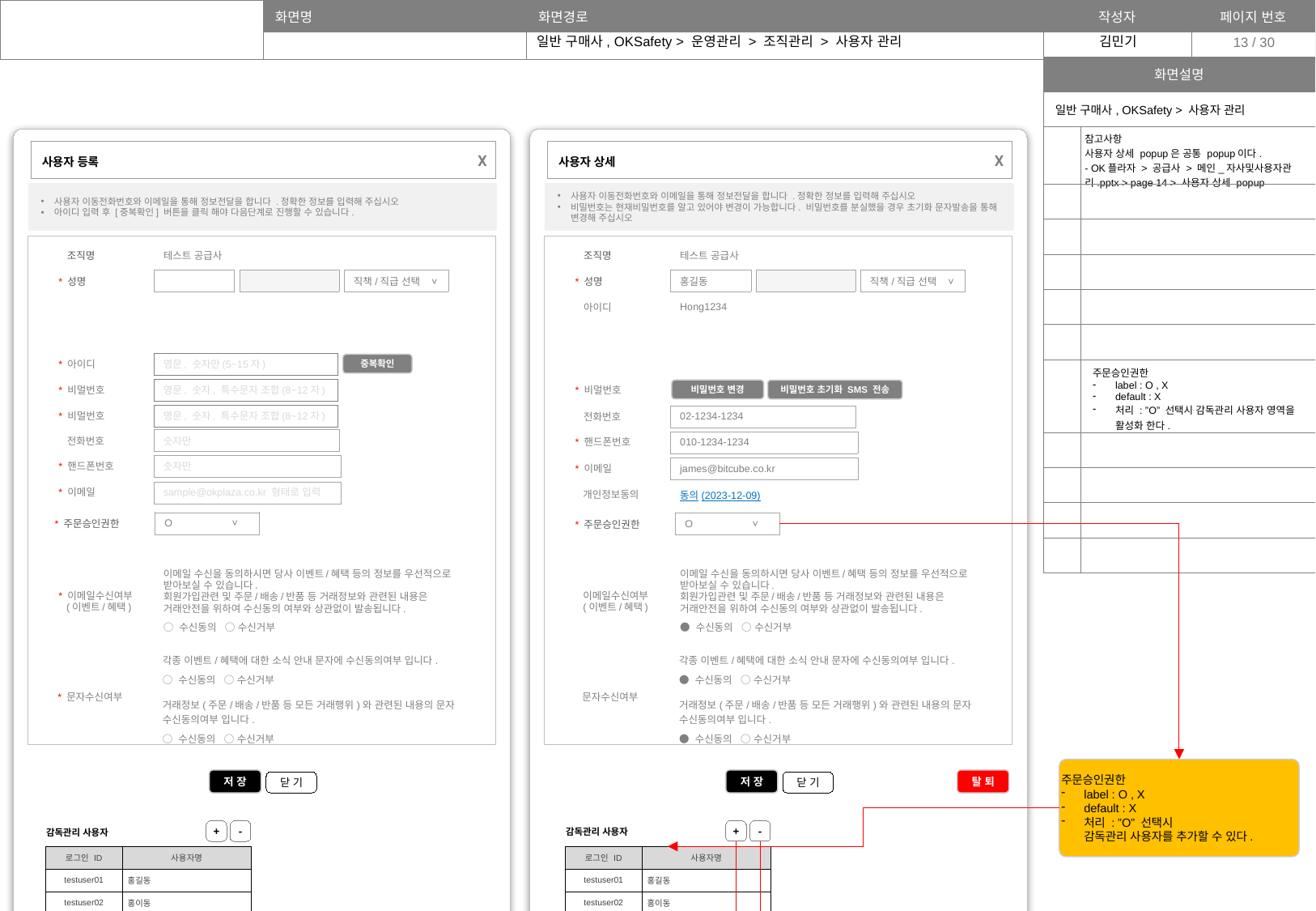

일반 구매사, OKSafety > 운영관리 > 조직관리 > 사용자 관리
13
| 화면설명 |  |
| --- | --- |
| 일반 구매사, OKSafety > 사용자 관리 |  |
|  | 참고사항 사용자 상세 popup은 공통 popup이다. - OK플라자 > 공급사 > 메인\_자사및사용자관리.pptx > page 14 > 사용자 상세 popup |
|  |  |
|  |  |
|  |  |
|  |  |
|  |  |
|  | 주문승인권한 label : O , X default : X 처리 : ”O” 선택시 감독관리 사용자 영역을 활성화 한다. |
|  |  |
|  |  |
|  |  |
|  |  |

| X |
| --- |
| X |
| --- |
| 사용자 상세 |
| --- |
| 사용자 등록 |
| --- |
사용자 이동전화번호와 이메일을 통해 정보전달을 합니다 .정확한 정보를 입력해 주십시오
비밀번호는 현재비밀번호를 알고 있어야 변경이 가능합니다. 비밀번호를 분실했을 경우 초기화 문자발송을 통해 변경해 주십시오
사용자 이동전화번호와 이메일을 통해 정보전달을 합니다 .정확한 정보를 입력해 주십시오
아이디 입력 후 [중복확인] 버튼을 클릭 해야 다음단계로 진행할 수 있습니다.

| 조직명 | 테스트 공급사 |
| --- | --- |
| 조직명 | 테스트 공급사 |
| --- | --- |
| \* 성명 | 홍길동 |  |  |  | 직책/직급 선택 ˅ |
| --- | --- | --- | --- | --- | --- |
| \* 성명 |  |  |  |  | 직책/직급 선택 ˅ |
| --- | --- | --- | --- | --- | --- |
| 아이디 | Hong1234 |
| --- | --- |
| \* 아이디 | 영문, 숫자만(5~15자) |
| --- | --- |
중복확인
| \* 비멀번호 |  |
| --- | --- |
| \* 비멀번호 | 영문, 숫자, 특수문자 조합(8~12자) |
| --- | --- |
비밀번호 변경
비밀번호 초기화 SMS 전송
| \* 비멀번호 | 영문, 숫자, 특수문자 조합(8~12자) |
| --- | --- |
| 전화번호 | 02-1234-1234 |
| --- | --- |
| 전화번호 | 숫자만 |
| --- | --- |
| \* 핸드폰번호 | 010-1234-1234 |
| --- | --- |
| X |
| --- |
| \* 핸드폰번호 | 숫자만 |
| --- | --- |
| \* 이메일 | james@bitcube.co.kr |
| --- | --- |
| \* 이메일 | sample@okplaza.co.kr 형태로 입력 |
| --- | --- |
| 개인정보동의 | 동의(2023-12-09) |
| --- | --- |
| \* 주문승인권한 |  | O ˅ |
| --- | --- | --- |
| \* 주문승인권한 |  | O ˅ |
| --- | --- | --- |
| 이메일수신여부 (이벤트/혜택) | 이메일 수신을 동의하시면 당사 이벤트/혜택 등의 정보를 우선적으로 받아보실 수 있습니다. 회원가입관련 및 주문/배송/반품 등 거래정보와 관련된 내용은 거래안전을 위하여 수신동의 여부와 상관없이 발송됩니다. ● 수신동의 ○ 수신거부 |
| --- | --- |
| \* 이메일수신여부 (이벤트/혜택) | 이메일 수신을 동의하시면 당사 이벤트/혜택 등의 정보를 우선적으로 받아보실 수 있습니다. 회원가입관련 및 주문/배송/반품 등 거래정보와 관련된 내용은 거래안전을 위하여 수신동의 여부와 상관없이 발송됩니다. ○ 수신동의 ○ 수신거부 |
| --- | --- |
| \* 문자수신여부 | 각종 이벤트/혜택에 대한 소식 안내 문자에 수신동의여부 입니다. ○ 수신동의 ○ 수신거부 거래정보(주문/배송/반품 등 모든 거래행위)와 관련된 내용의 문자 수신동의여부 입니다. ○ 수신동의 ○ 수신거부 |
| --- | --- |
| 문자수신여부 | 각종 이벤트/혜택에 대한 소식 안내 문자에 수신동의여부 입니다. ● 수신동의 ○ 수신거부 거래정보(주문/배송/반품 등 모든 거래행위)와 관련된 내용의 문자 수신동의여부 입니다. ● 수신동의 ○ 수신거부 |
| --- | --- |
자재혁신제안
자재혁신제안
주문승인권한
label : O , X
default : X
처리 : ”O” 선택시
감독관리 사용자를 추가할 수 있다.
저 장
저 장
탈 퇴
닫 기
닫 기
+
-
+
-
감독관리 사용자
감독관리 사용자
| 로그인 ID | 사용자명 |
| --- | --- |
| testuser01 | 홍길동 |
| testuser02 | 홍이동 |
| testuser03 | 홍삼동 |
| 로그인 ID | 사용자명 |
| --- | --- |
| testuser01 | 홍길동 |
| testuser02 | 홍이동 |
| testuser03 | 홍삼동 |
Row 선택 후 제거 “-” 클릭시
선택한 사용자 목록에서 제거
추가 ”+” button 클릭시
사용자 조회 popup 호출

| 사용자 조회 | X |
| --- | --- |

사용자명

조직명
조회
|  | 사용자명 | 로그인 ID | 업체조직명 |
| --- | --- | --- | --- |
| ☑️ | 테스트유저01 | testuser01 | 테스트법인01 > 테스트사업장01 |
| ▢ | 테스트유저0 | testuser02 | 테스트법인01 > 테스트사업장01 |
| ▢ | 테스트유저0 | testuser03 | 테스트법인01 > 테스트사업장01 |
| ▢ | 테스트유저0 | testuser04 | 테스트법인01 > 테스트사업장01 |
| ▢ | 테스트유저0 | testuser05 | 테스트법인01 > 테스트사업장01 |
| ▢ | 테스트유저0 | testuser06 | 테스트법인01 > 테스트사업장01 |
| ▢ | 테스트유저0 | testuser07 | 테스트법인01 > 테스트사업장01 |
| ▢ | 테스트유저0 | testuser08 | 테스트법인01 > 테스트사업장01 |
| ▢ | 테스트유저0 | testuser09 | 테스트법인01 > 테스트사업장01 |
| ▢ | 테스트유저0 | testuser10 | 테스트법인01 > 테스트사업장01 |
>>
⋯
>
3
4
5
<
1
2
<<
취소
선택